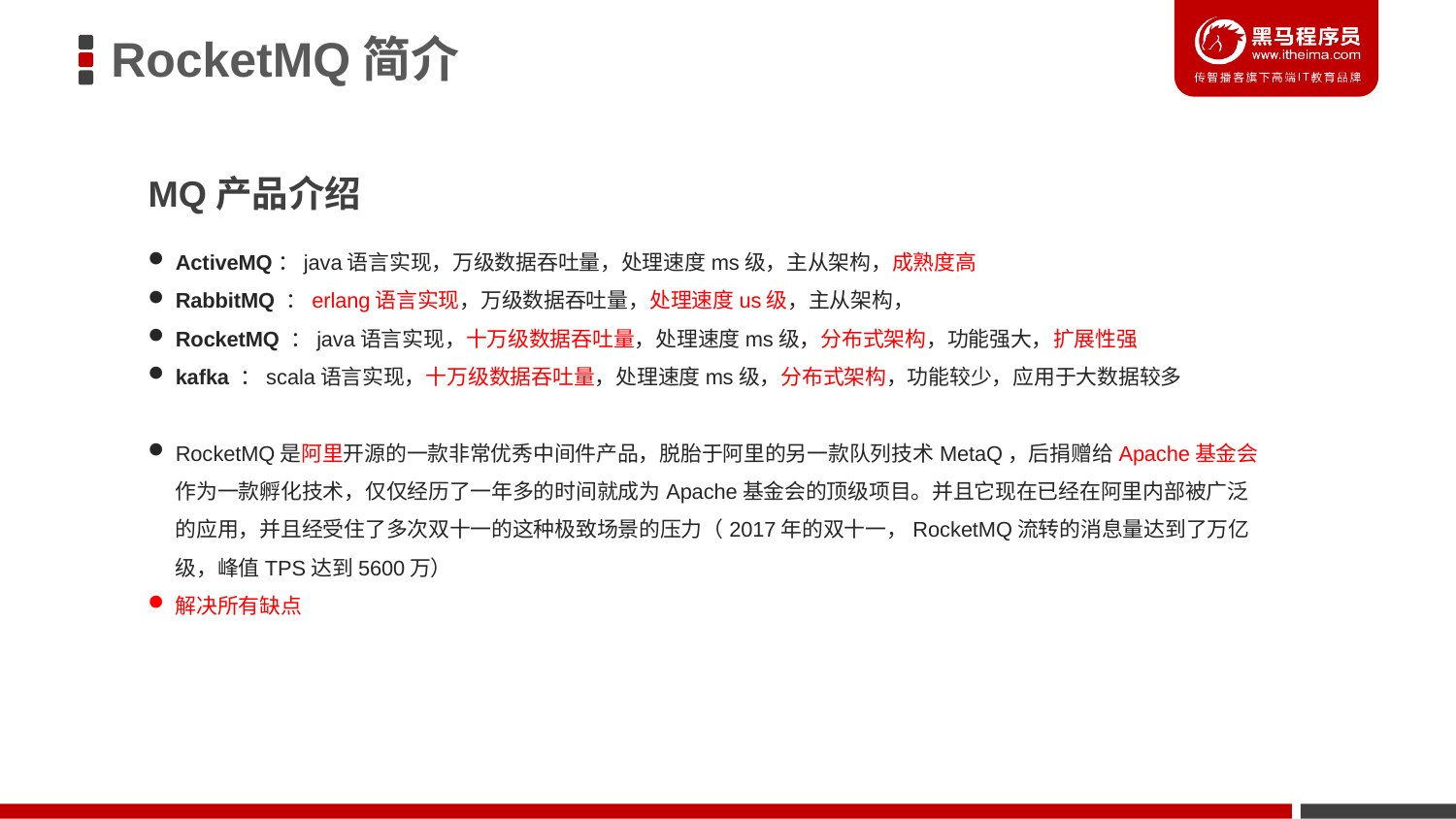

RocketMQ简介
MQ产品介绍
ActiveMQ：java语言实现，万级数据吞吐量，处理速度ms级，主从架构，成熟度高
RabbitMQ ：erlang语言实现，万级数据吞吐量，处理速度us级，主从架构，
RocketMQ ：java语言实现，十万级数据吞吐量，处理速度ms级，分布式架构，功能强大，扩展性强
kafka ：scala语言实现，十万级数据吞吐量，处理速度ms级，分布式架构，功能较少，应用于大数据较多

RocketMQ是阿里开源的一款非常优秀中间件产品，脱胎于阿里的另一款队列技术MetaQ，后捐赠给Apache基金会作为一款孵化技术，仅仅经历了一年多的时间就成为Apache基金会的顶级项目。并且它现在已经在阿里内部被广泛的应用，并且经受住了多次双十一的这种极致场景的压力（2017年的双十一，RocketMQ流转的消息量达到了万亿级，峰值TPS达到5600万）
解决所有缺点